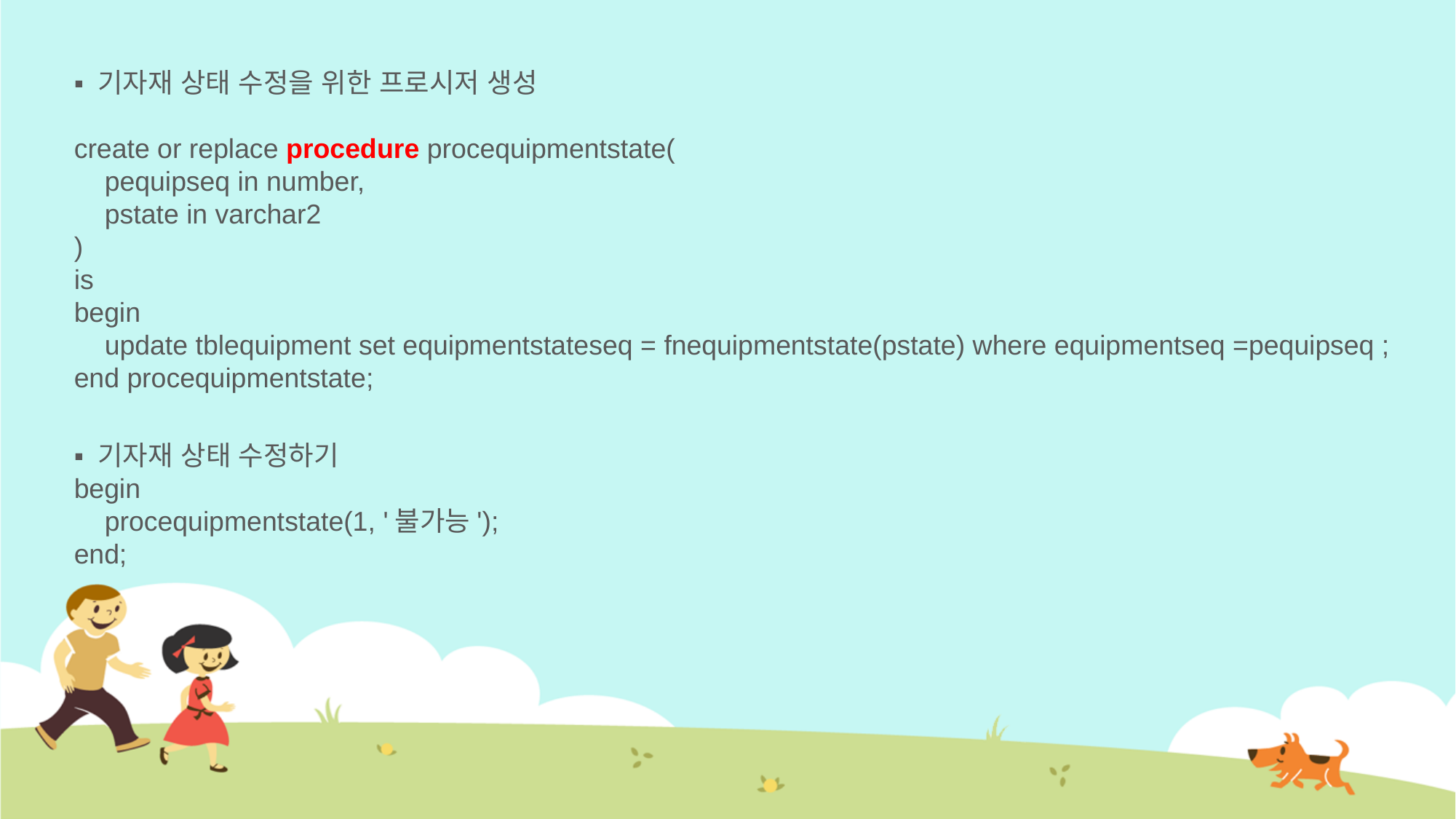

▪ 기자재 상태 수정을 위한 프로시저 생성

create or replace procedure procequipmentstate(
    pequipseq in number,
    pstate in varchar2
)
is
begin
    update tblequipment set equipmentstateseq = fnequipmentstate(pstate) where equipmentseq =pequipseq ;
end procequipmentstate;

▪ 기자재 상태 수정하기
begin
    procequipmentstate(1, '불가능');
end;